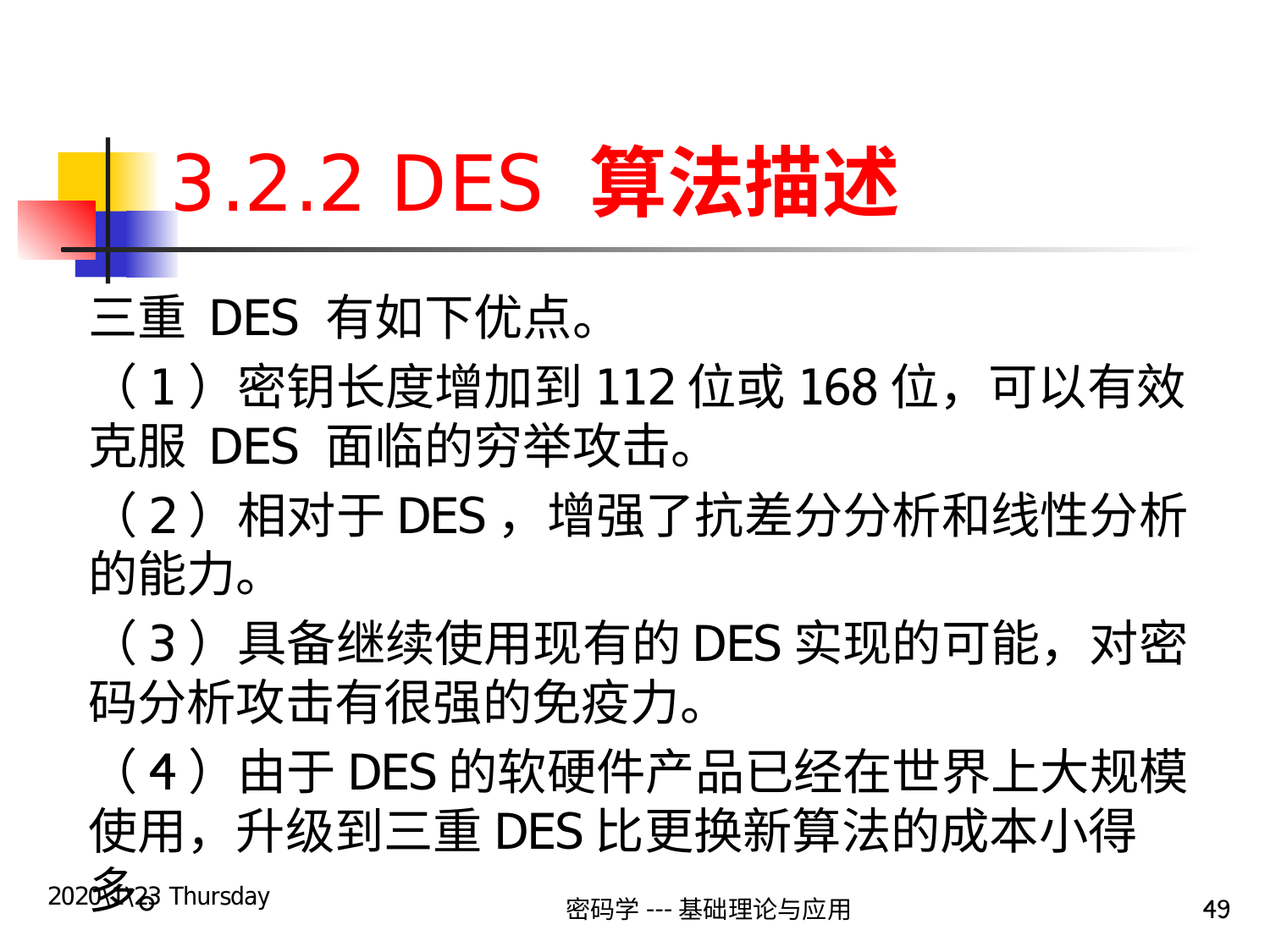

# 3.2.2 DES 算法描述
三重 DES 有如下优点。
（1）密钥长度增加到112位或168位，可以有效克服 DES 面临的穷举攻击。
（2）相对于DES，增强了抗差分分析和线性分析的能力。
（3）具备继续使用现有的DES实现的可能，对密码分析攻击有很强的免疫力。
（4）由于DES的软硬件产品已经在世界上大规模使用，升级到三重DES比更换新算法的成本小得多。
2020\1\23 Thursday
密码学---基础理论与应用
49